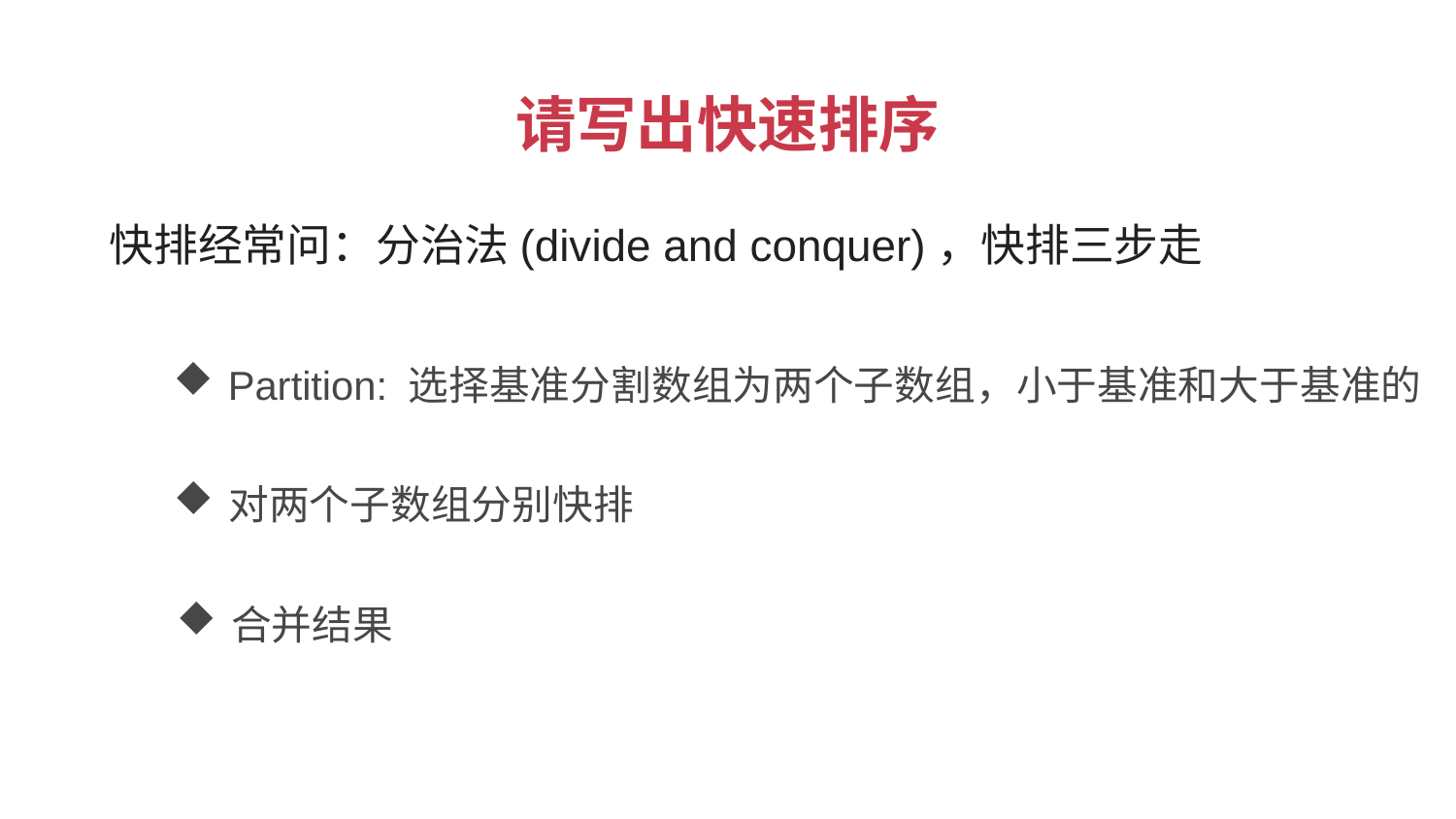

请写出快速排序
 快排经常问：分治法(divide and conquer)，快排三步走
Partition: 选择基准分割数组为两个子数组，小于基准和大于基准的
对两个子数组分别快排
合并结果